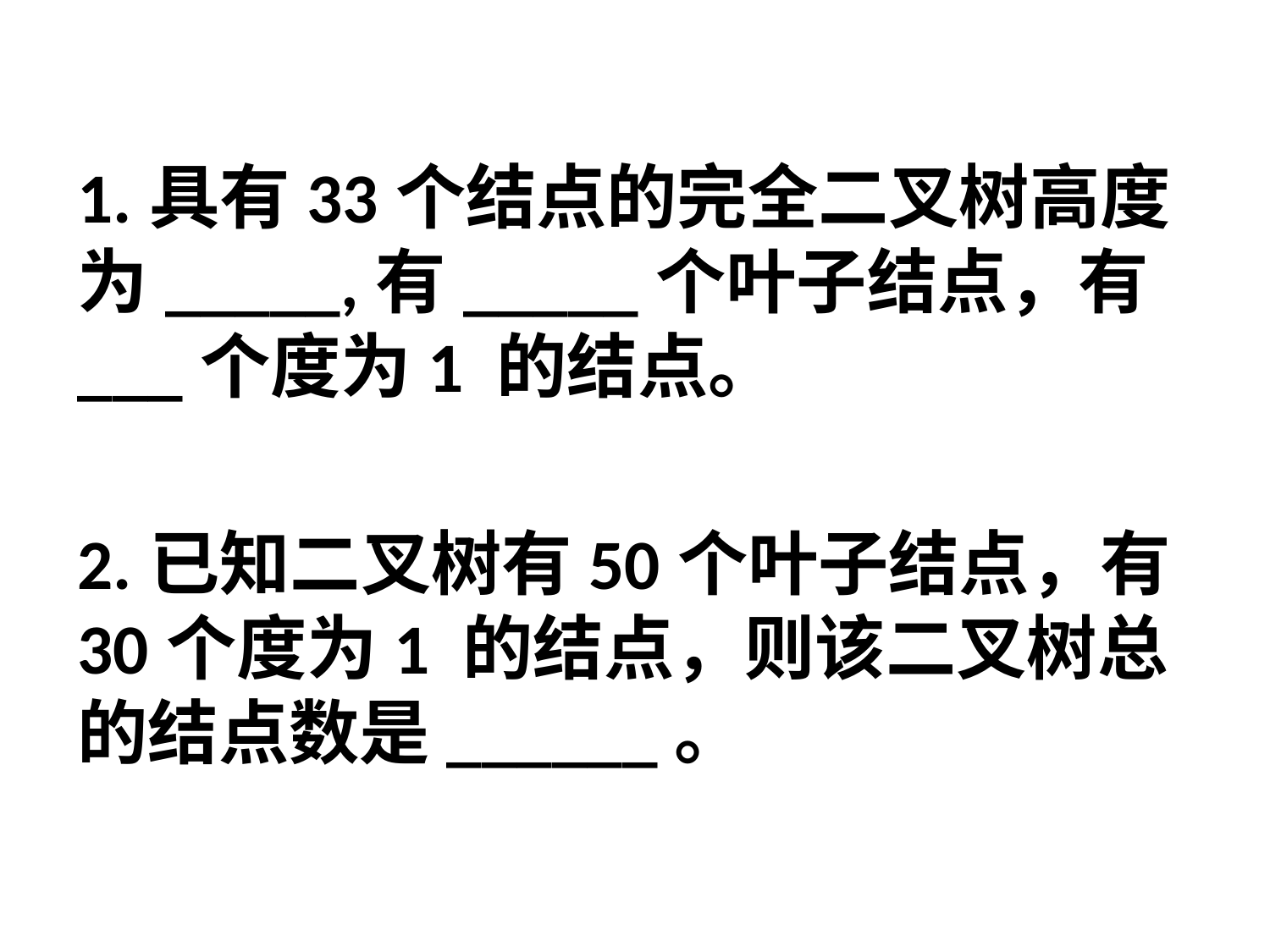

1.具有33个结点的完全二叉树高度为_____,有_____个叶子结点，有___个度为1 的结点。

2.已知二叉树有50个叶子结点，有30个度为1 的结点，则该二叉树总的结点数是______。
#